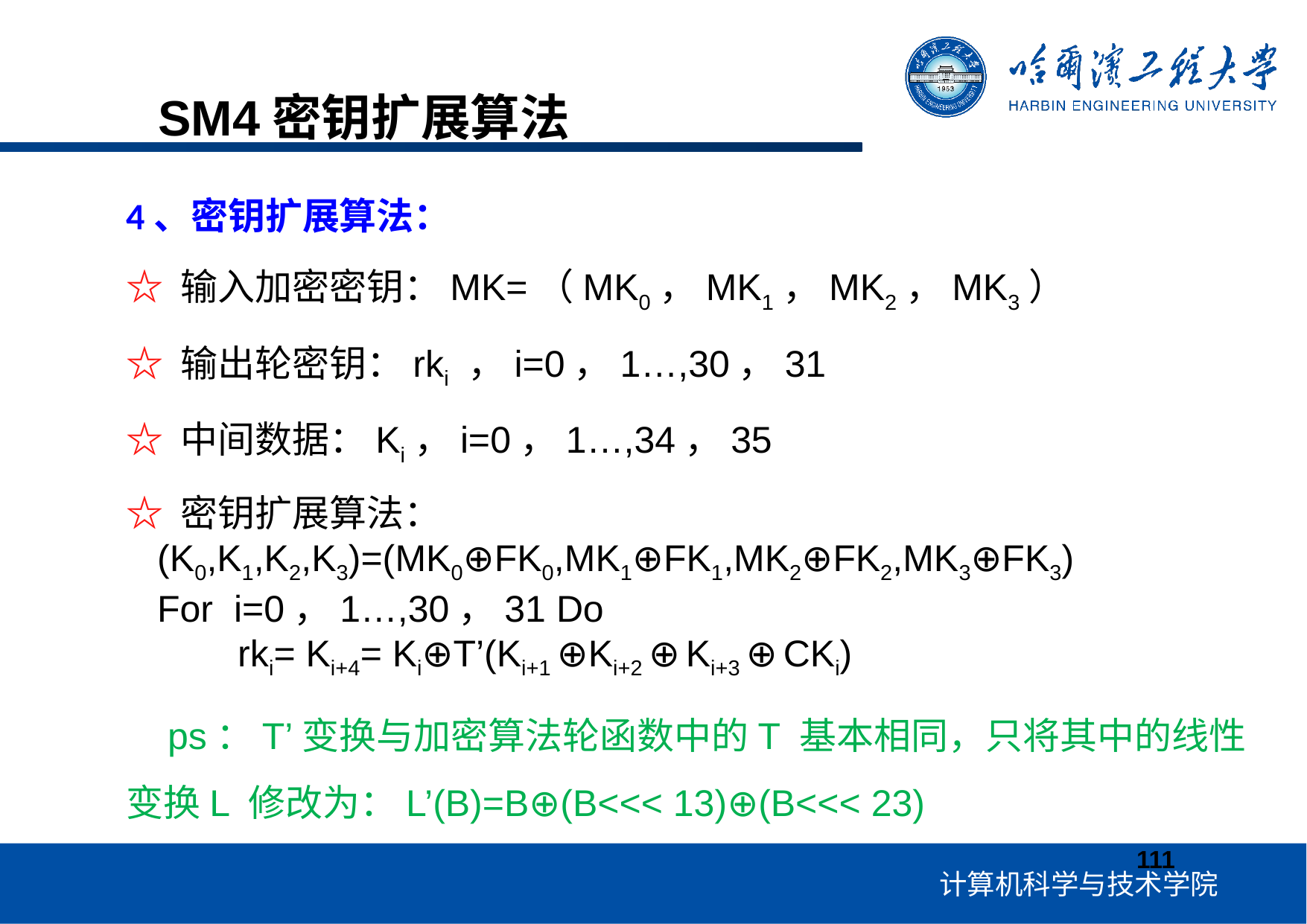

SM4密钥扩展算法
4、密钥扩展算法：
☆ 输入加密密钥：MK=（MK0，MK1，MK2，MK3）
☆ 输出轮密钥：rki ，i=0，1…,30，31
☆ 中间数据：Ki，i=0，1…,34，35
☆ 密钥扩展算法：
   (K0,K1,K2,K3)=(MK0⊕FK0,MK1⊕FK1,MK2⊕FK2,MK3⊕FK3)
   For  i=0，1…,30，31 Do
	rki= Ki+4= Ki⊕T’(Ki+1 ⊕Ki+2 ⊕ Ki+3 ⊕ CKi)
    ps：T’变换与加密算法轮函数中的T 基本相同，只将其中的线性变换L 修改为：L’(B)=B⊕(B<<< 13)⊕(B<<< 23)

111